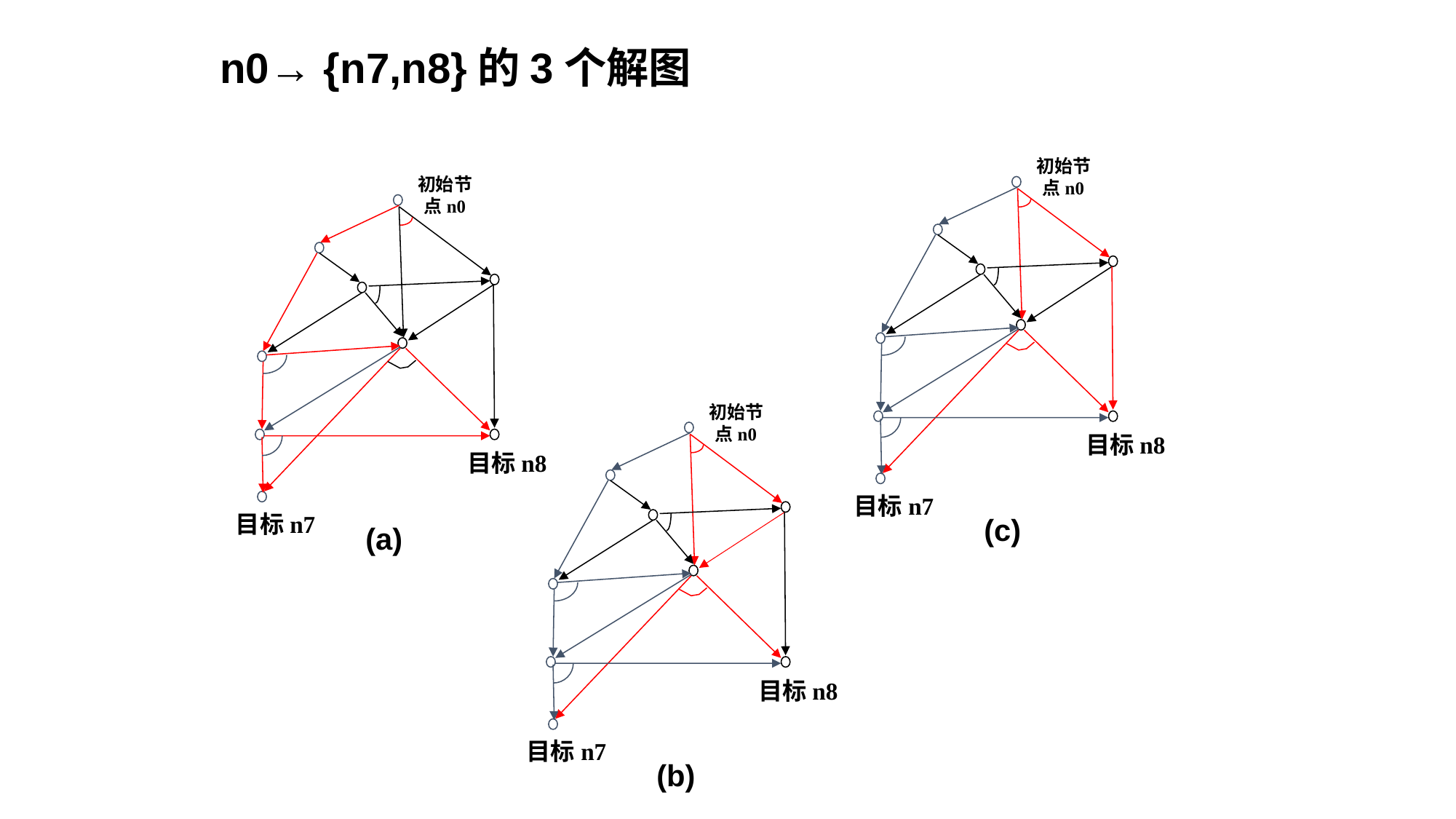

# n0→ {n7,n8}的3个解图
初始节点n0

目标n8

目标n7
初始节点n0

目标n8

目标n7
初始节点n0

目标n8

目标n7
(c)
(a)
(b)